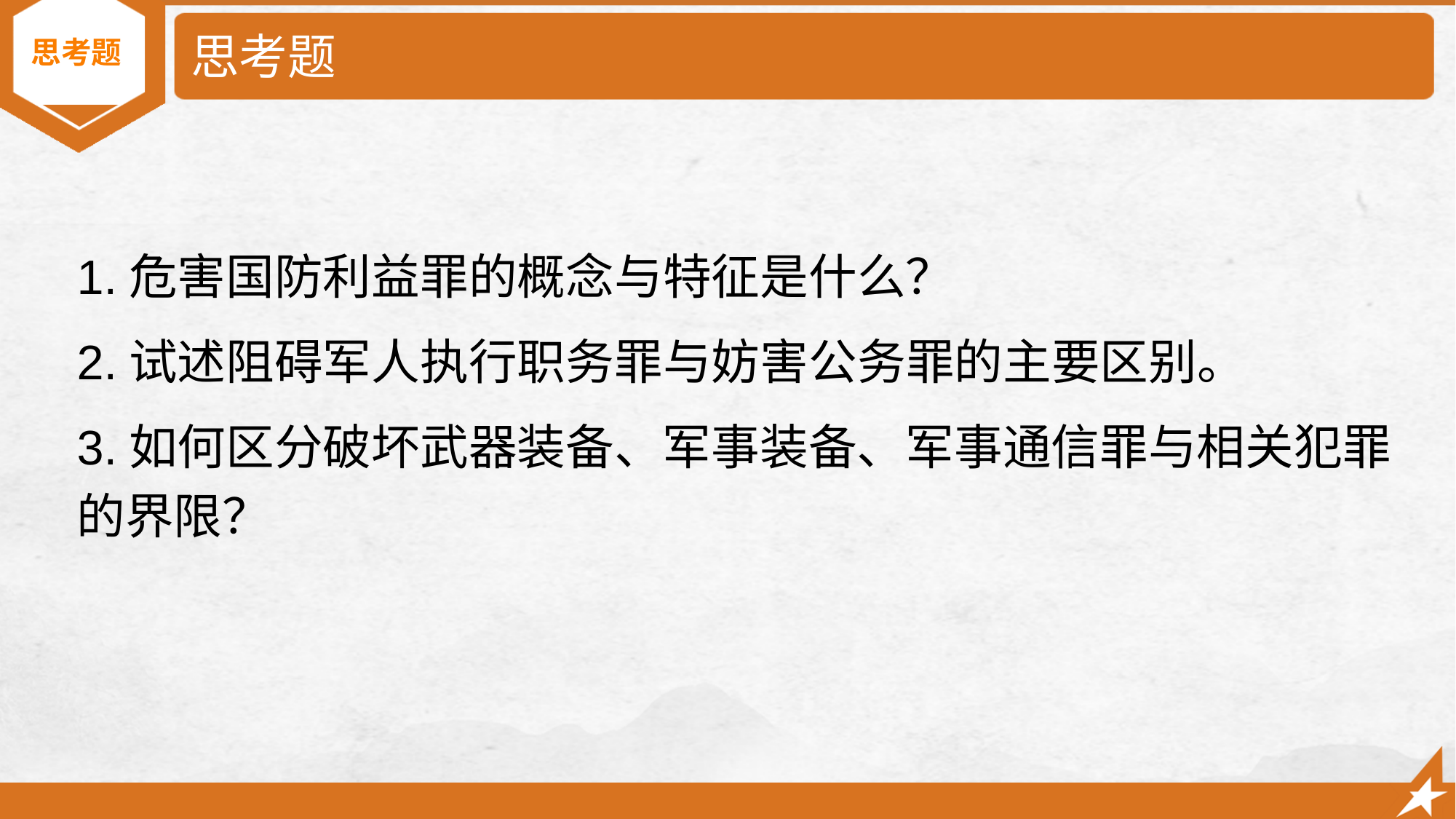

# 思考题
  思考题

1.危害国防利益罪的概念与特征是什么？
2.试述阻碍军人执行职务罪与妨害公务罪的主要区别。
3.如何区分破坏武器装备、军事装备、军事通信罪与相关犯罪的界限？